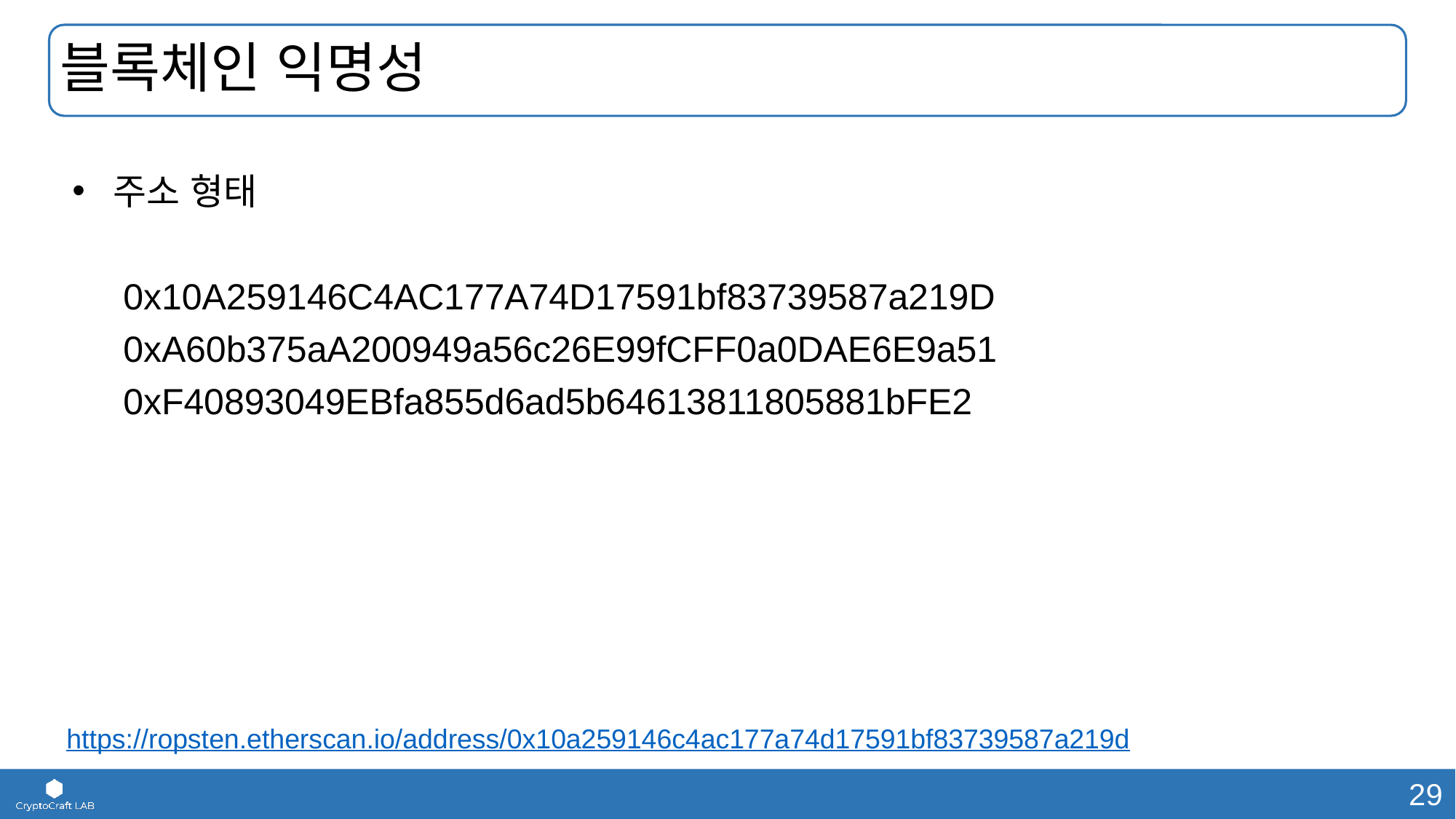

# 블록체인 익명성
주소 형태

     0x10A259146C4AC177A74D17591bf83739587a219D
     0xA60b375aA200949a56c26E99fCFF0a0DAE6E9a51
     0xF40893049EBfa855d6ad5b64613811805881bFE2
https://ropsten.etherscan.io/address/0x10a259146c4ac177a74d17591bf83739587a219d